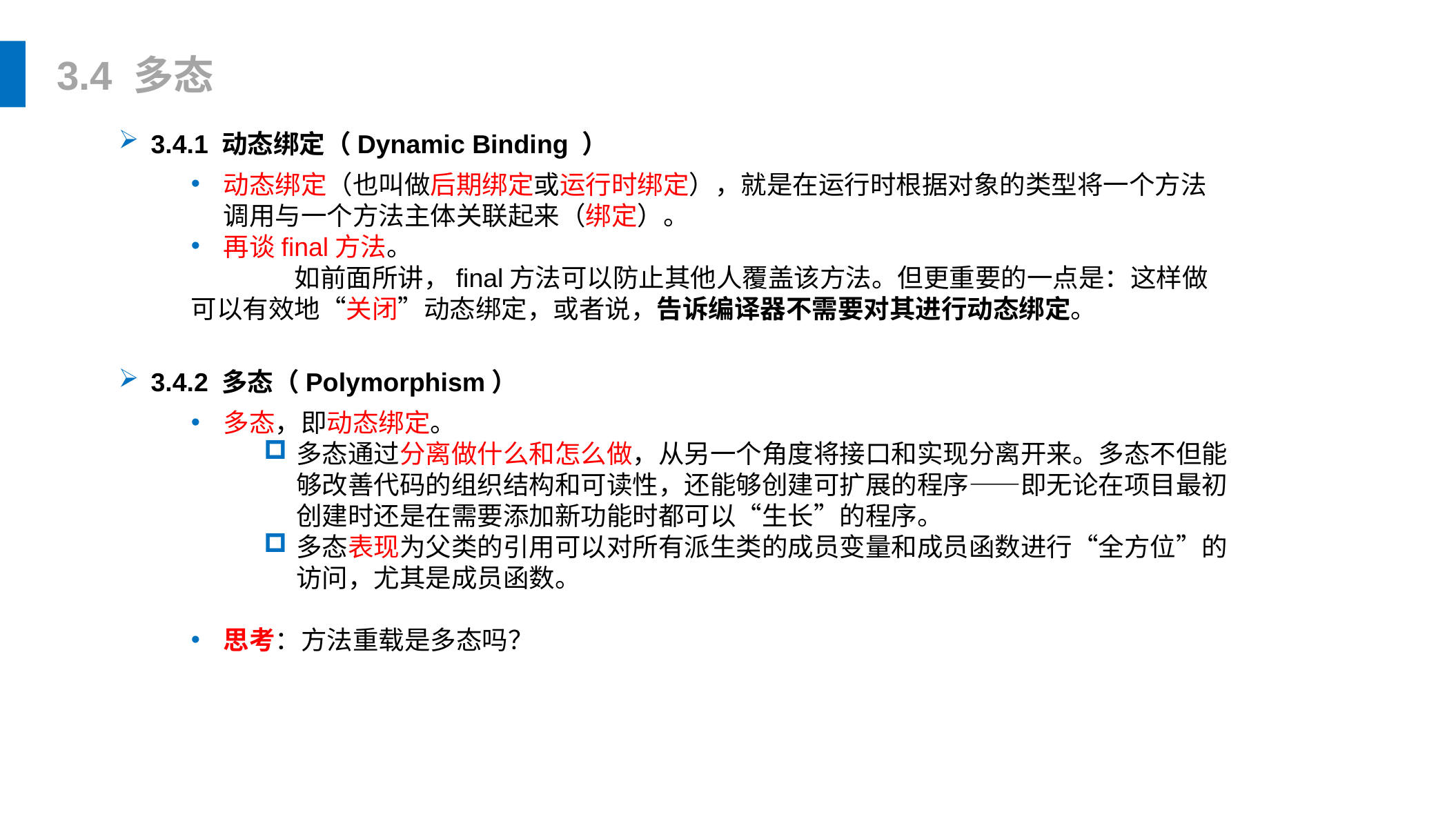

3.4 多态
3.4.1 动态绑定（Dynamic Binding ）
动态绑定（也叫做后期绑定或运行时绑定），就是在运行时根据对象的类型将一个方法调用与一个方法主体关联起来（绑定）。
再谈final方法。
	如前面所讲，final方法可以防止其他人覆盖该方法。但更重要的一点是：这样做可以有效地“关闭”动态绑定，或者说，告诉编译器不需要对其进行动态绑定。
3.4.2 多态（Polymorphism）
多态，即动态绑定。
多态通过分离做什么和怎么做，从另一个角度将接口和实现分离开来。多态不但能够改善代码的组织结构和可读性，还能够创建可扩展的程序——即无论在项目最初创建时还是在需要添加新功能时都可以“生长”的程序。
多态表现为父类的引用可以对所有派生类的成员变量和成员函数进行“全方位”的访问，尤其是成员函数。

思考：方法重载是多态吗？